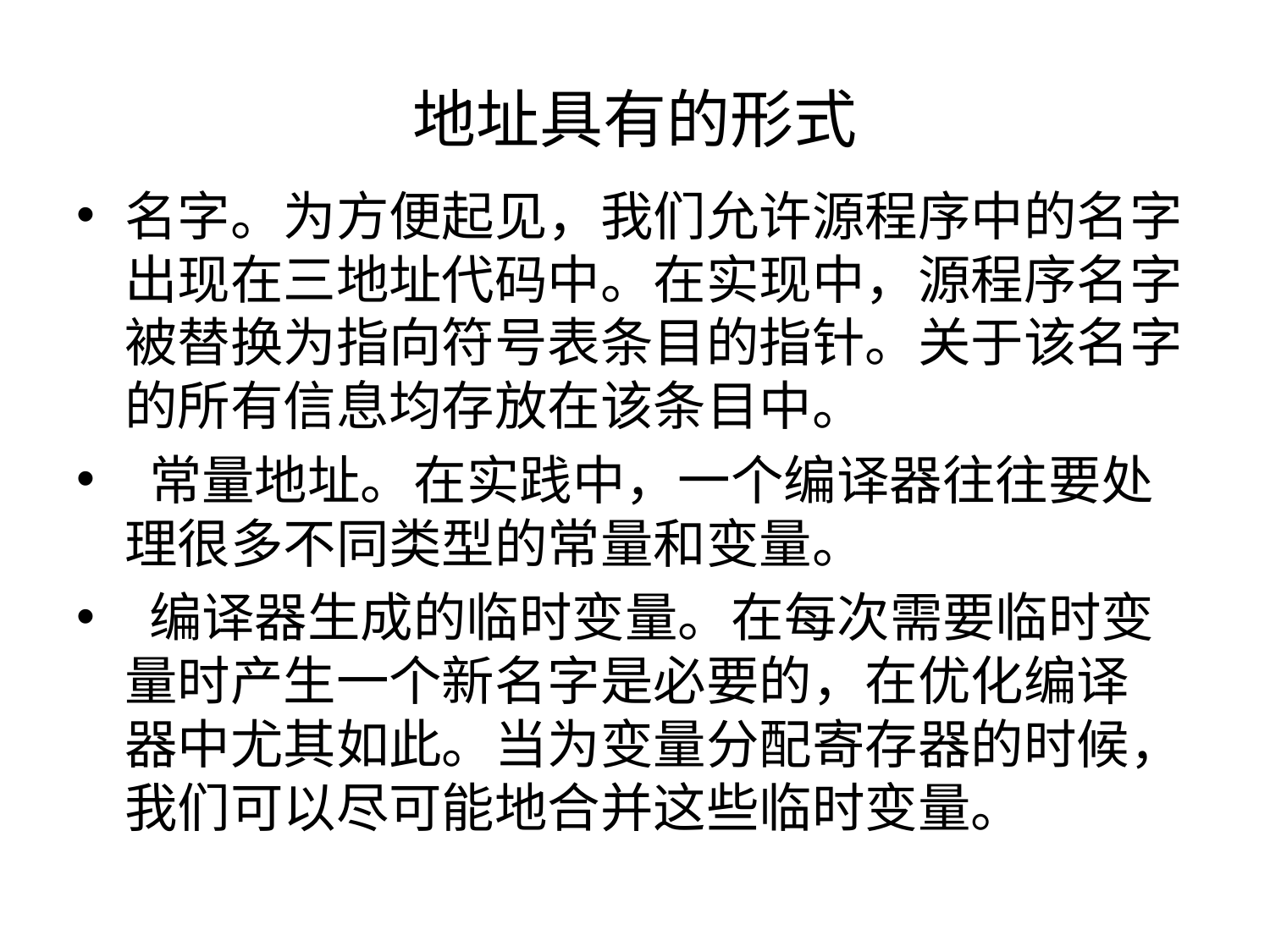

# 地址具有的形式
名字。为方便起见，我们允许源程序中的名字出现在三地址代码中。在实现中，源程序名字被替换为指向符号表条目的指针。关于该名字的所有信息均存放在该条目中。
 常量地址。在实践中，一个编译器往往要处理很多不同类型的常量和变量。
 编译器生成的临时变量。在每次需要临时变量时产生一个新名字是必要的，在优化编译 器中尤其如此。当为变量分配寄存器的时候，我们可以尽可能地合并这些临时变量。